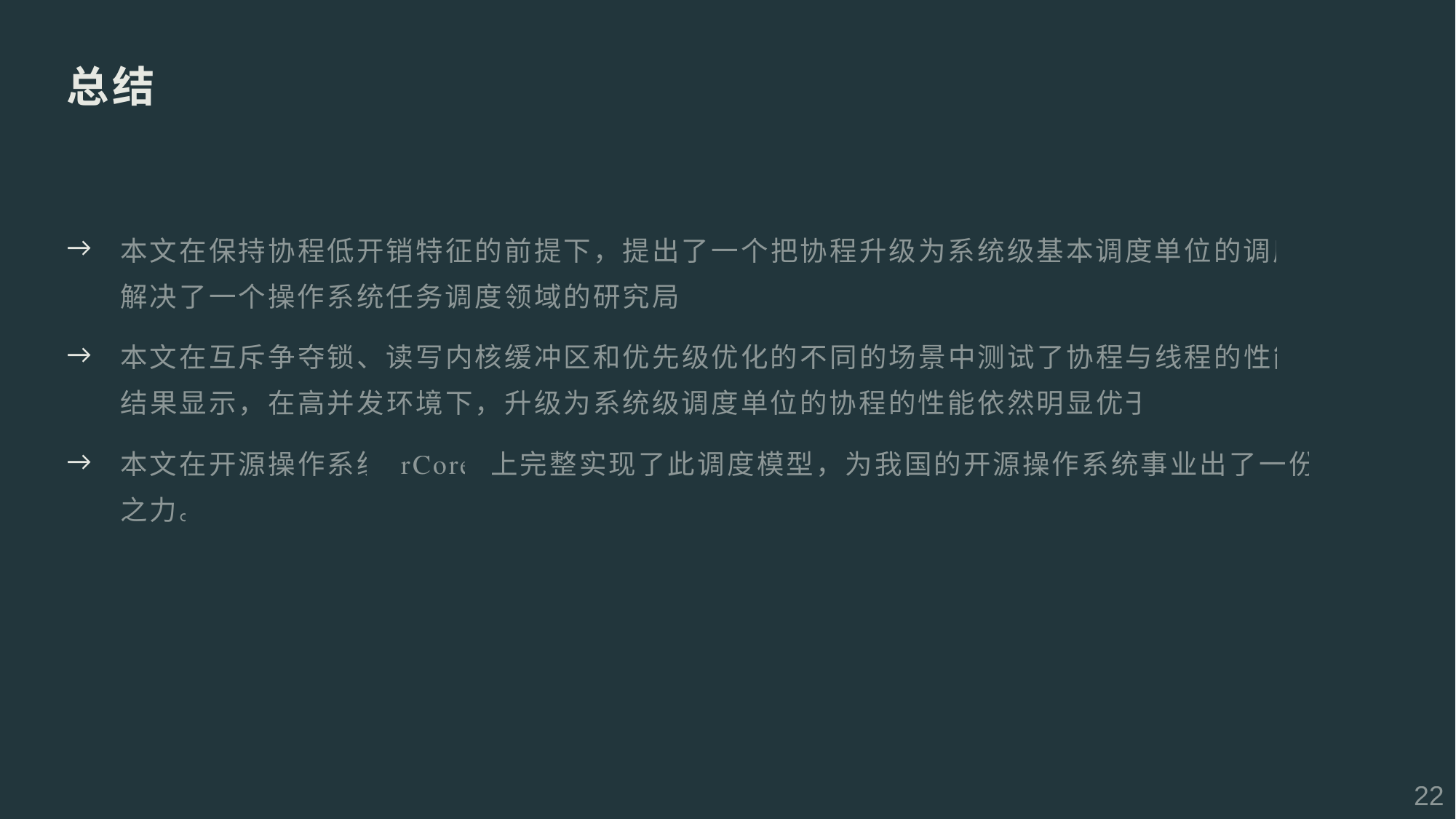

# 总结
本文在保持协程低开销特征的前提下，提出了一个把协程升级为系统级基本调度单位的调度模型，解决了一个操作系统任务调度领域的研究局限。
本文在互斥争夺锁、读写内核缓冲区和优先级优化的不同的场景中测试了协程与线程的性能差距。结果显示，在高并发环境下，升级为系统级调度单位的协程的性能依然明显优于线程。
本文在开源操作系统 rCore 上完整实现了此调度模型，为我国的开源操作系统事业出了一份绵薄之力。

22